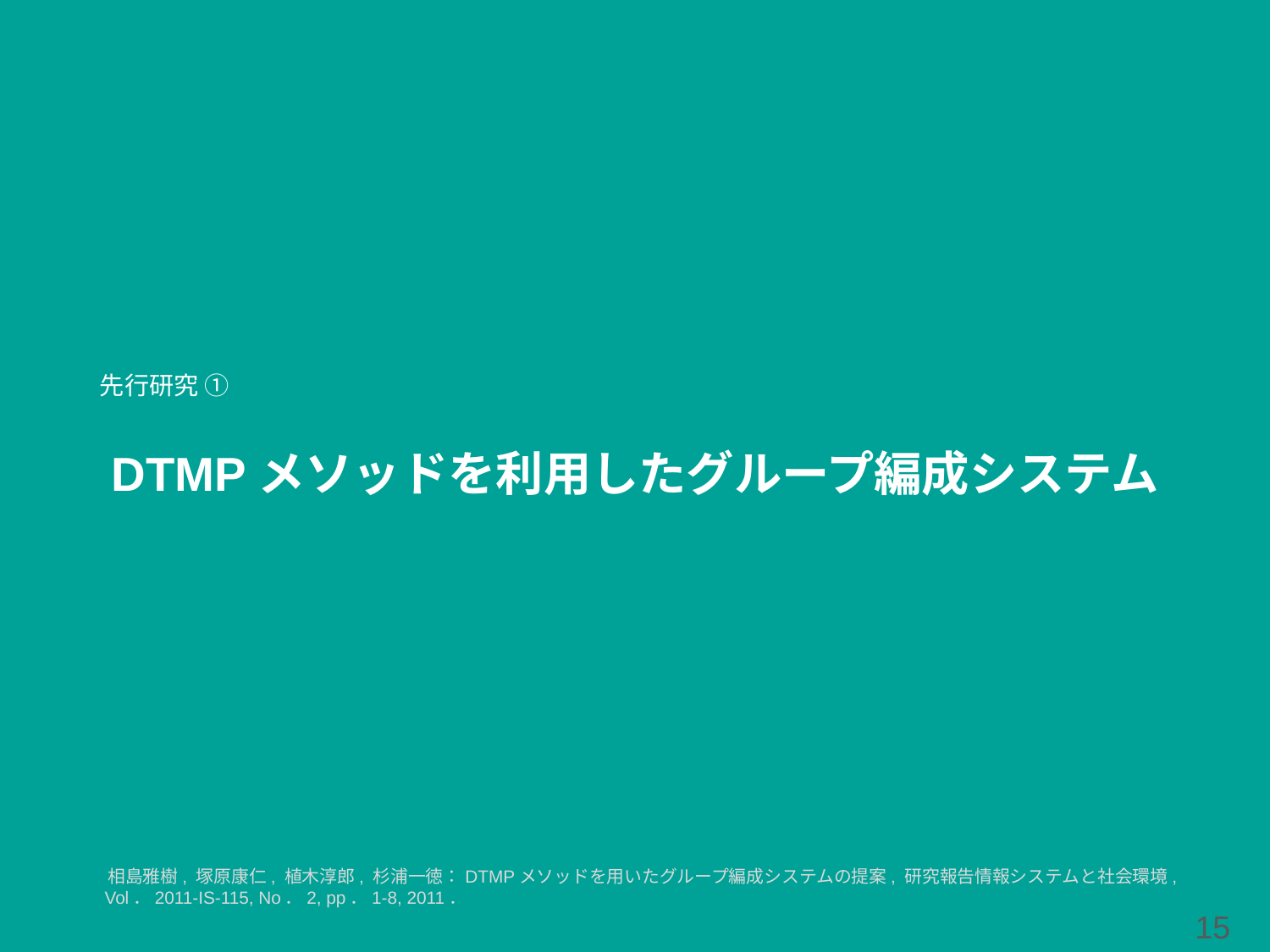

先行研究 ①
# DTMPメソッドを利用したグループ編成システム
 相島雅樹, 塚原康仁, 植木淳郎, 杉浦一徳：DTMPメソッドを用いたグループ編成システムの提案, 研究報告情報システムと社会環境,
 Vol．2011-IS-115, No．2, pp．1-8, 2011．
15